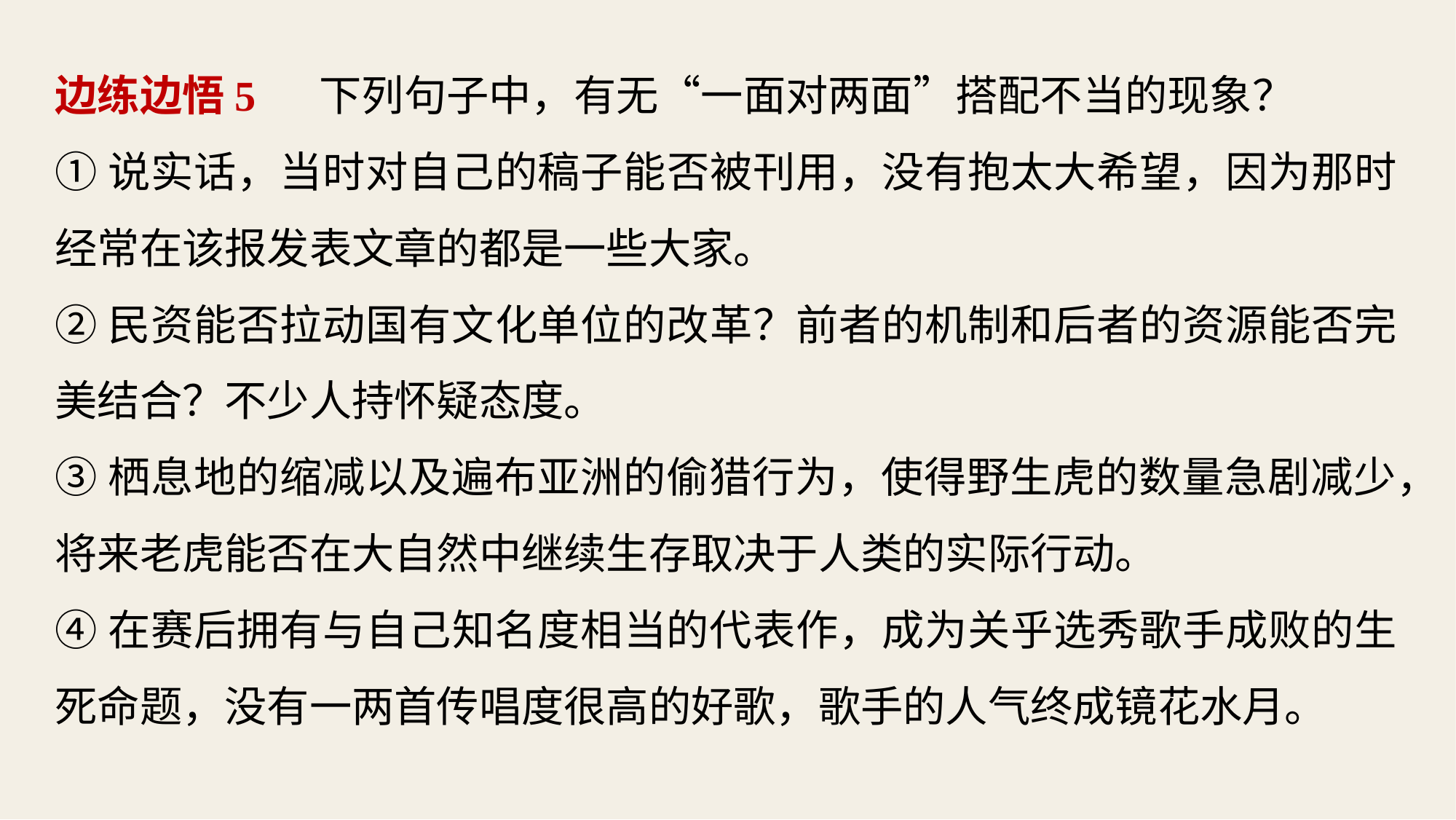

边练边悟5 　下列句子中，有无“一面对两面”搭配不当的现象？
①说实话，当时对自己的稿子能否被刊用，没有抱太大希望，因为那时经常在该报发表文章的都是一些大家。
②民资能否拉动国有文化单位的改革？前者的机制和后者的资源能否完美结合？不少人持怀疑态度。
③栖息地的缩减以及遍布亚洲的偷猎行为，使得野生虎的数量急剧减少，将来老虎能否在大自然中继续生存取决于人类的实际行动。
④在赛后拥有与自己知名度相当的代表作，成为关乎选秀歌手成败的生死命题，没有一两首传唱度很高的好歌，歌手的人气终成镜花水月。